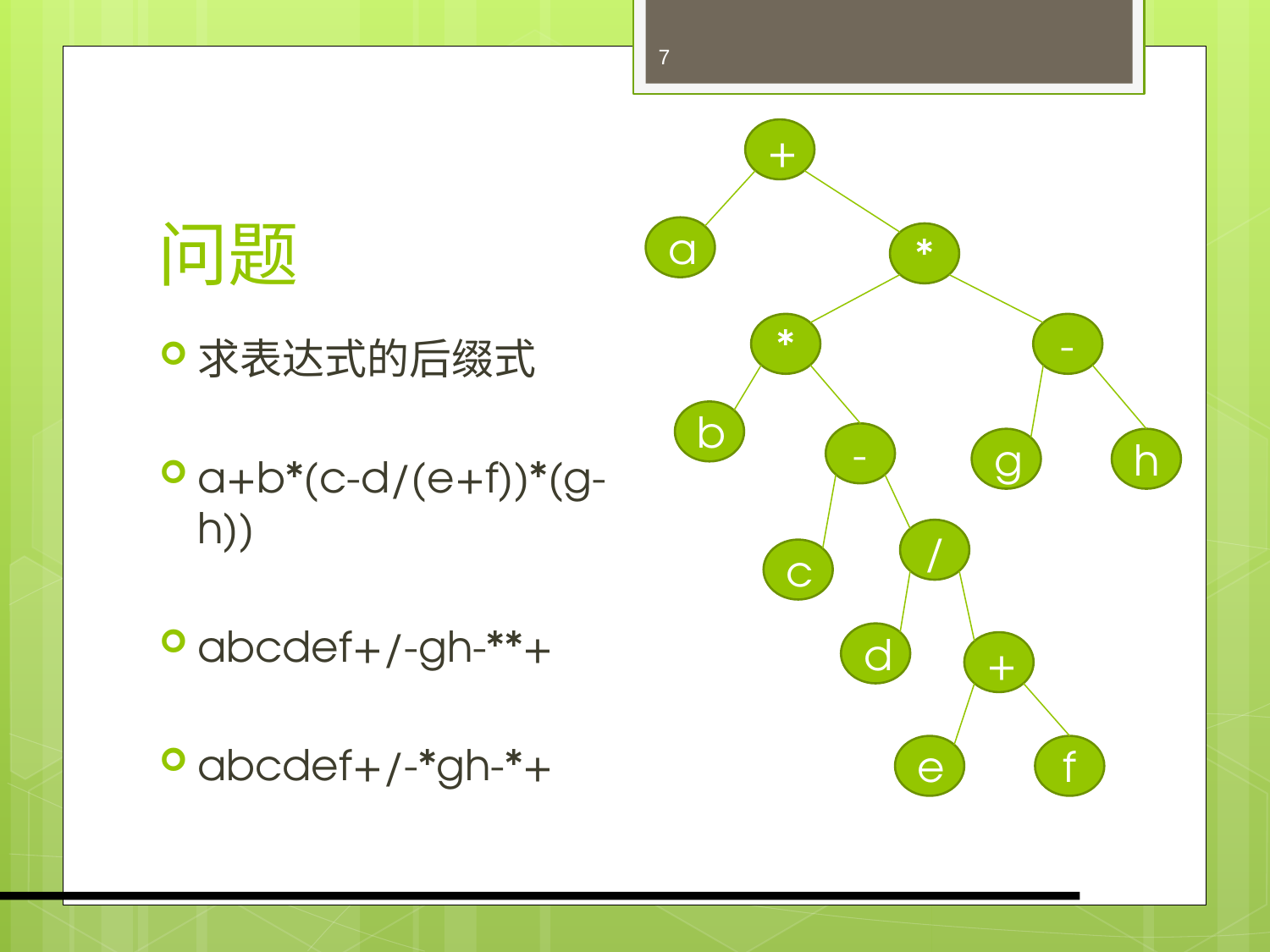

7
+
a
*
*
-
b
-
g
h
/
c
d
+
e
f
# 问题
求表达式的后缀式

a+b*(c-d/(e+f))*(g-h))

abcdef+/-gh-**+

abcdef+/-*gh-*+